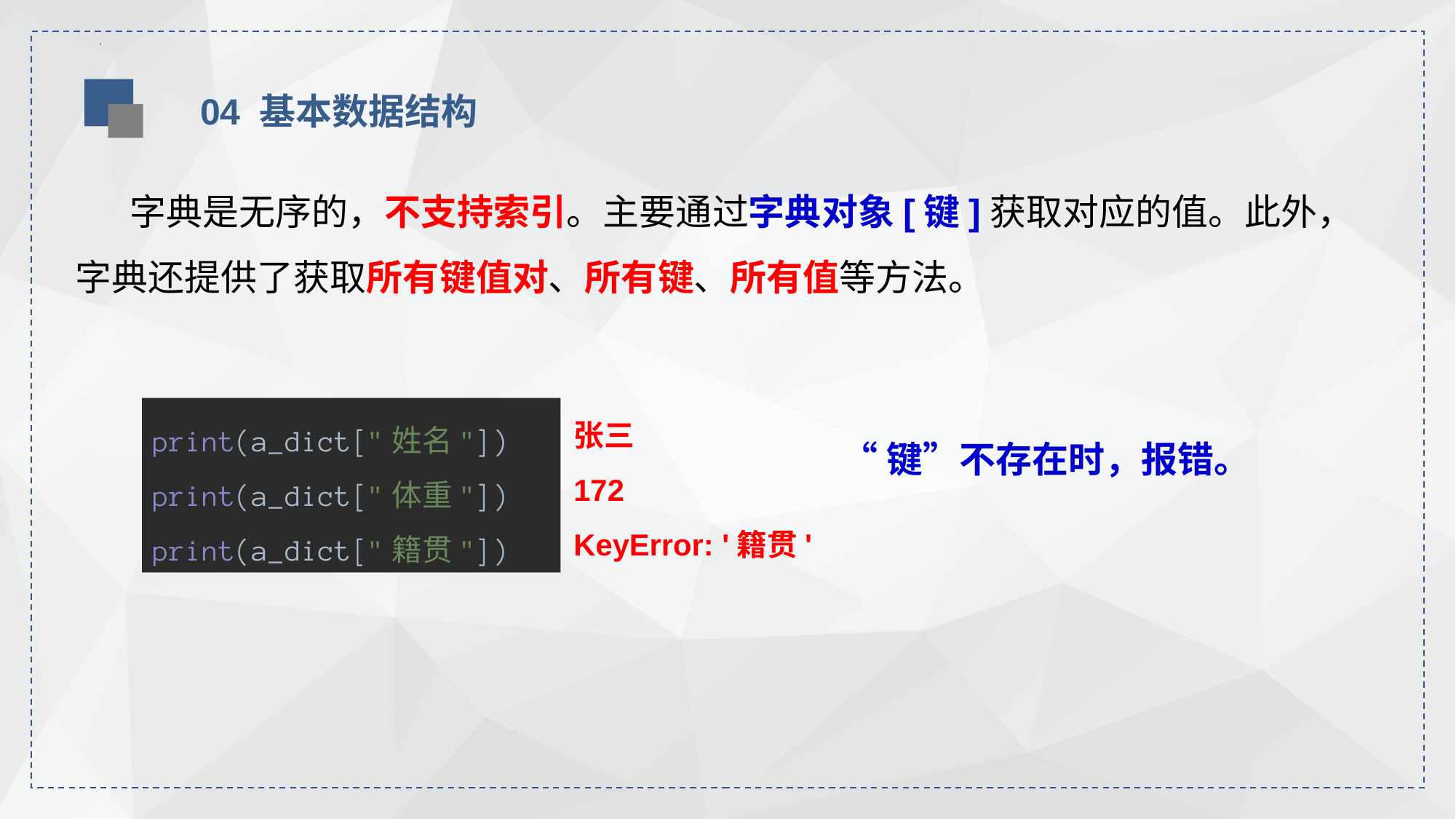

04 基本数据结构
字典是无序的，不支持索引。主要通过字典对象[键]获取对应的值。此外，字典还提供了获取所有键值对、所有键、所有值等方法。
张三
172
KeyError: '籍贯'
print(a_dict["姓名"])
print(a_dict["体重"])
print(a_dict["籍贯"])
“键”不存在时，报错。